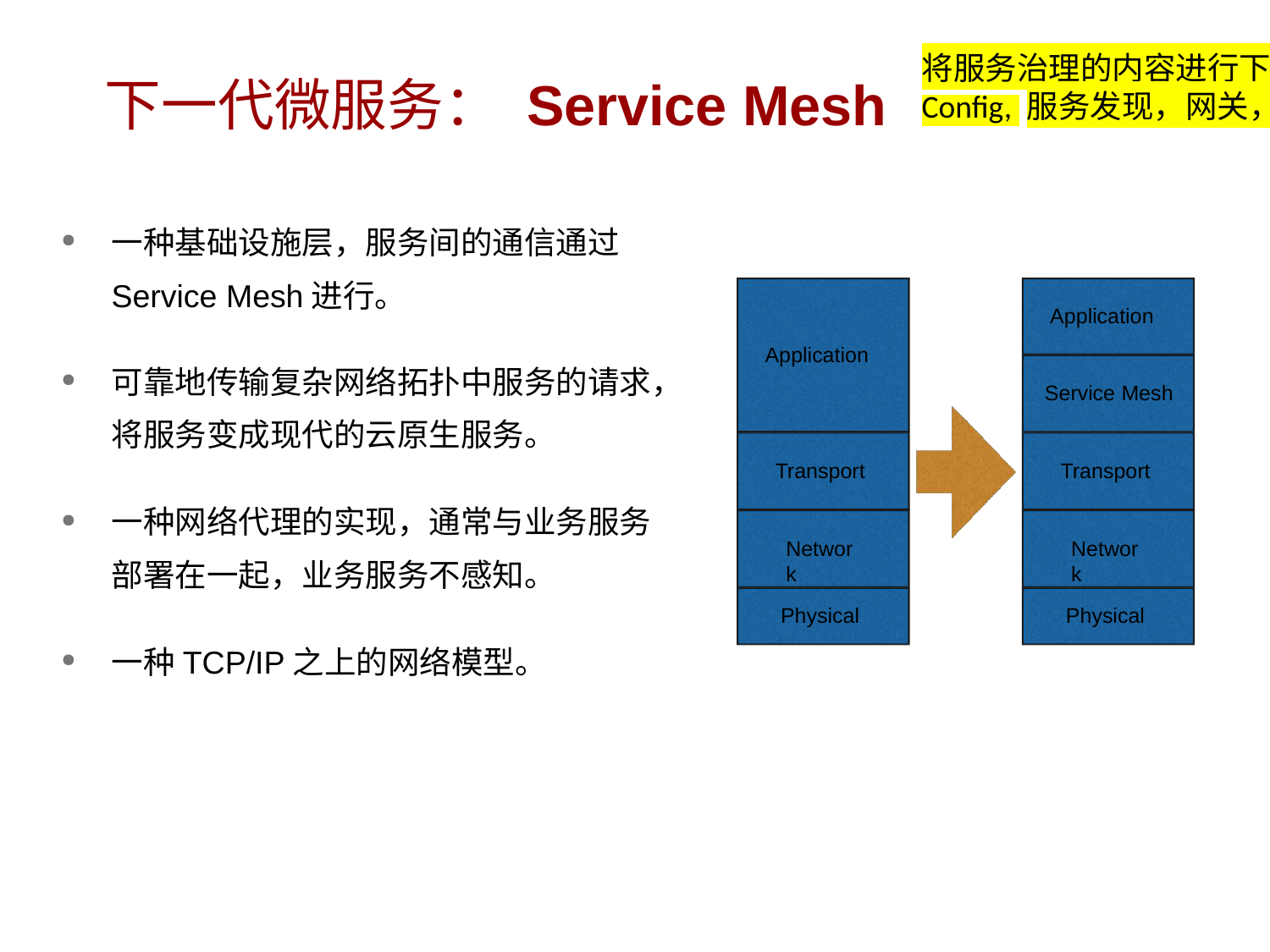

将服务治理的内容进行下沉
Config, 服务发现，网关，熔断容错等等
# 下一代微服务： Service Mesh
一种基础设施层，服务间的通信通过
Service Mesh进行。

Application
Application
可靠地传输复杂网络拓扑中服务的请求， 将服务变成现代的云原生服务。

Service Mesh

Transport
Transport
一种网络代理的实现，通常与业务服务 部署在一起，业务服务不感知。

Network
Network

Physical
Physical
一种TCP/IP之上的网络模型。